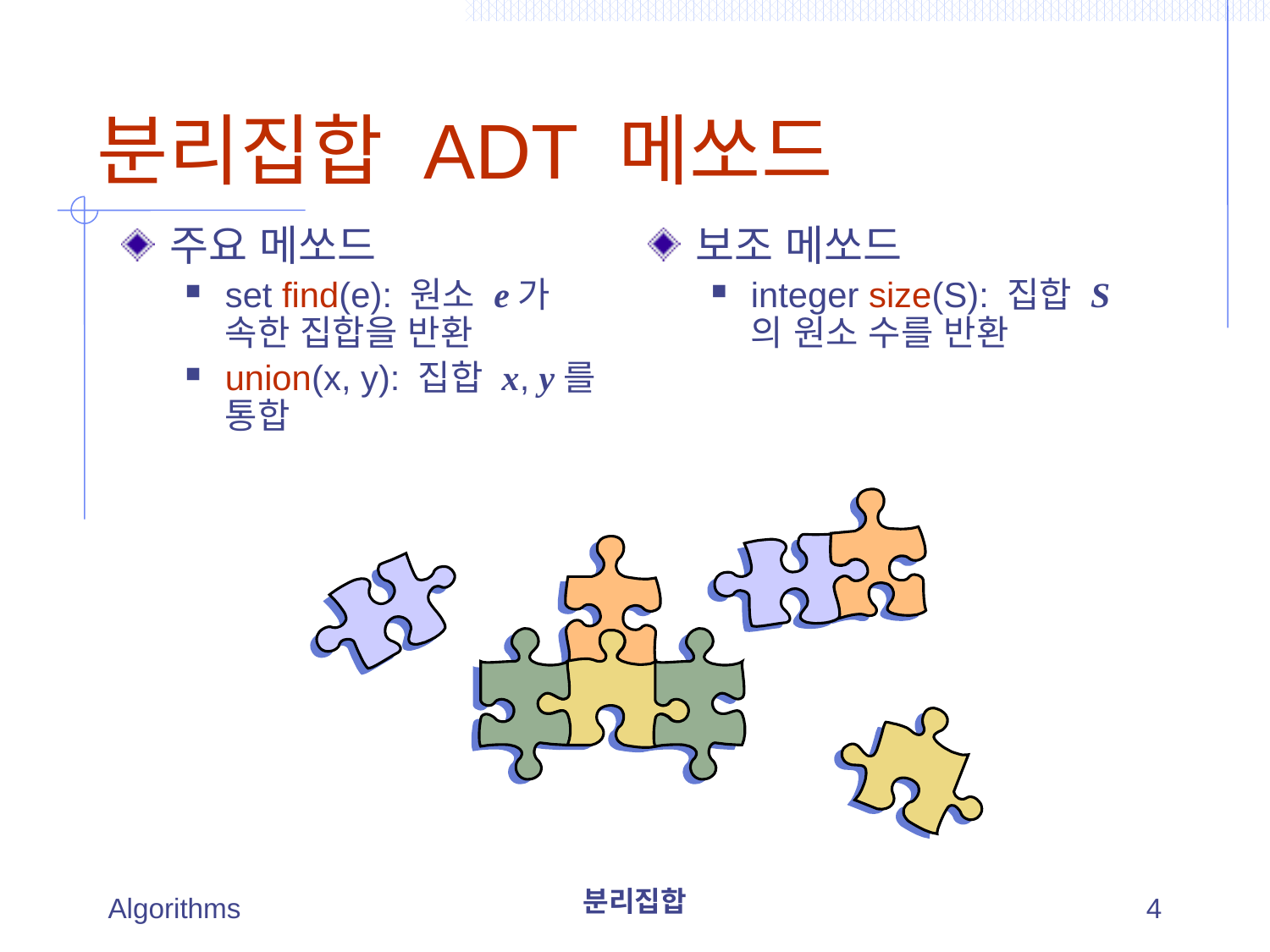

# 분리집합 ADT 메쏘드
보조 메쏘드
integer size(S): 집합 S의 원소 수를 반환
주요 메쏘드
set find(e): 원소 e가 속한 집합을 반환
union(x, y): 집합 x, y를 통합

Algorithms
분리집합
4